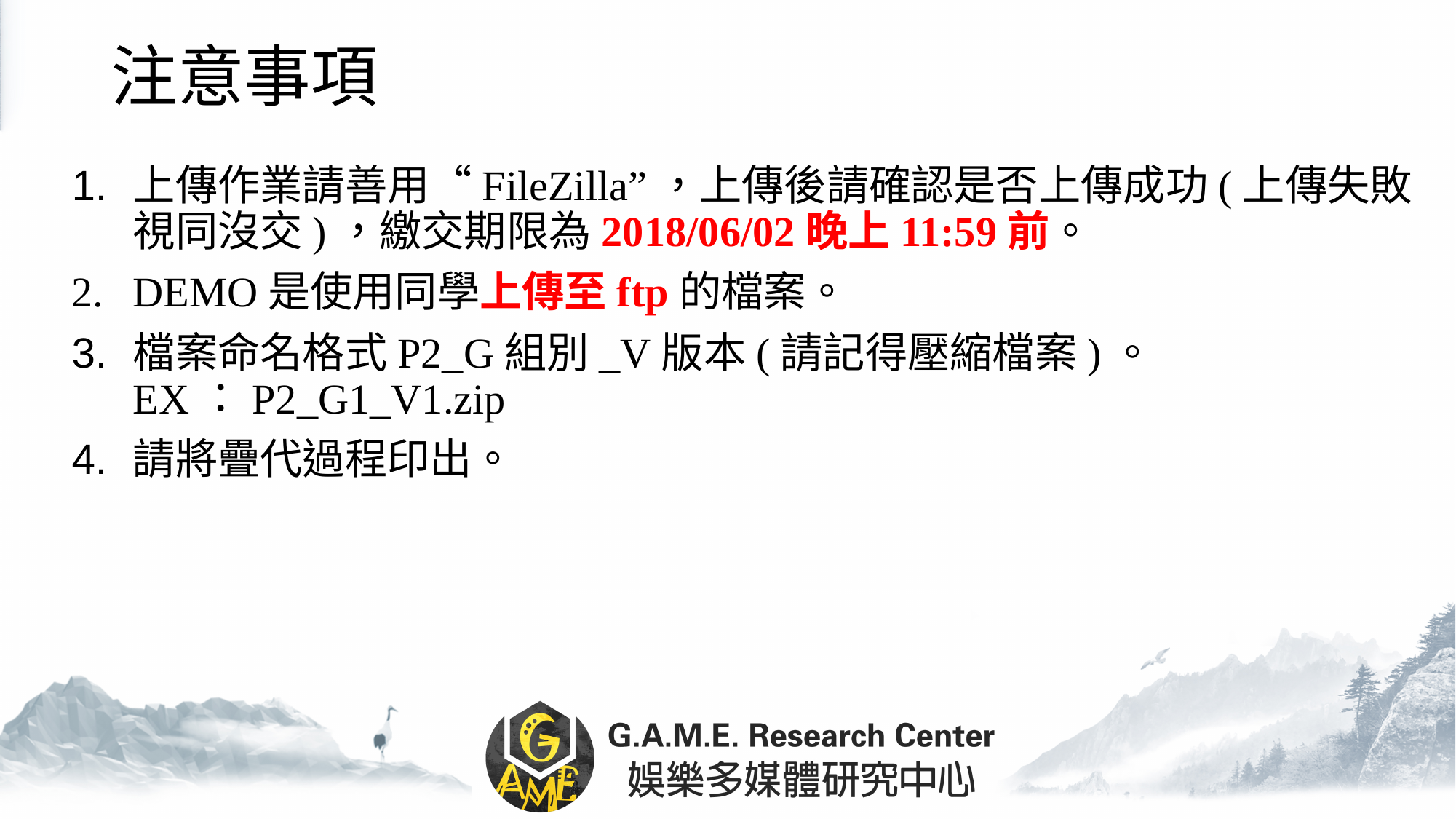

# 注意事項
上傳作業請善用“FileZilla”，上傳後請確認是否上傳成功(上傳失敗視同沒交)，繳交期限為2018/06/02晚上11:59前。
DEMO是使用同學上傳至ftp的檔案。
檔案命名格式P2_G組別_V版本(請記得壓縮檔案)。
EX：P2_G1_V1.zip
請將疊代過程印出。